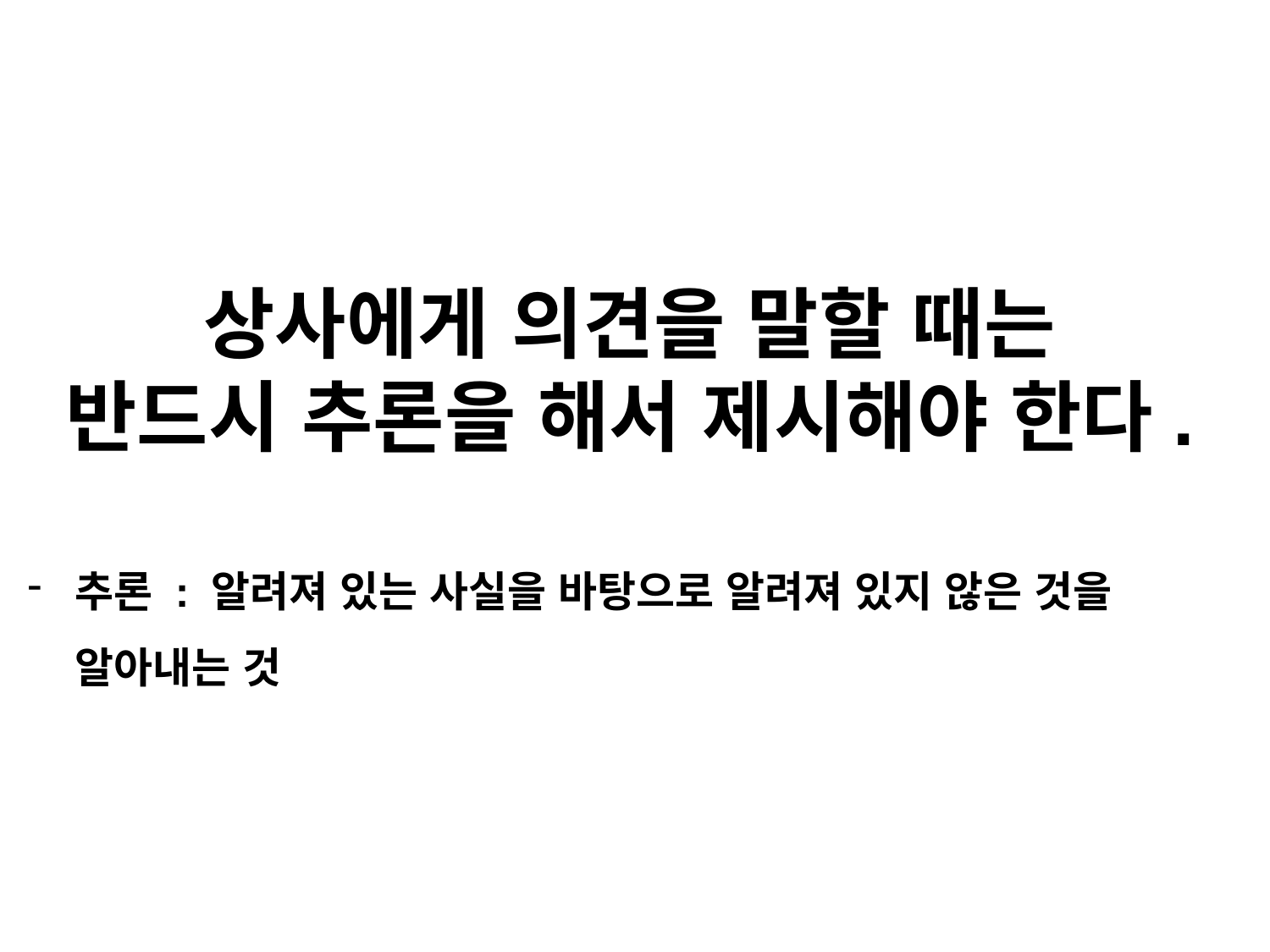

# 상사에게 의견을 말할 때는 반드시 추론을 해서 제시해야 한다.
추론 : 알려져 있는 사실을 바탕으로 알려져 있지 않은 것을 알아내는 것